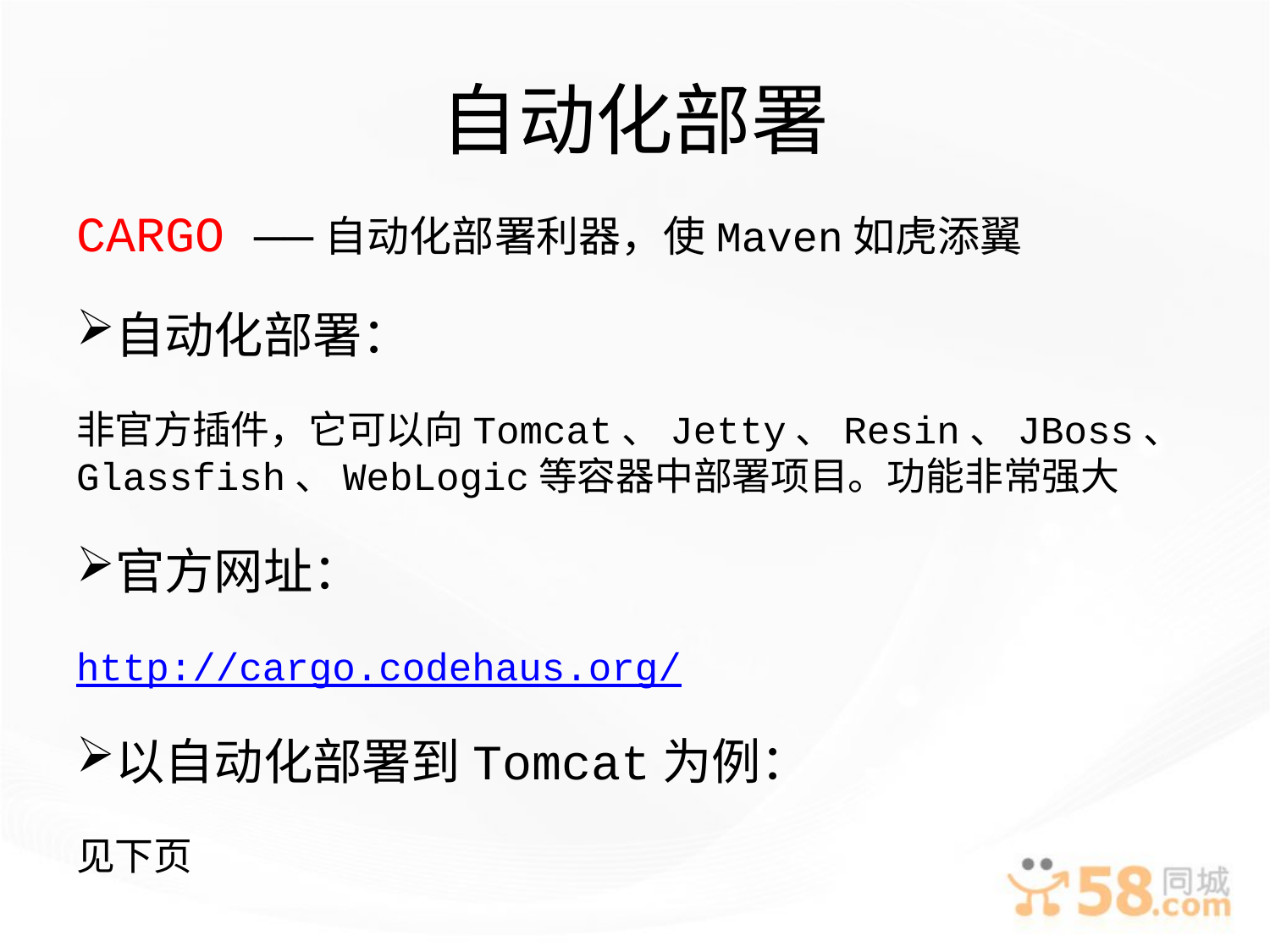

# 自动化部署
CARGO ——自动化部署利器，使Maven如虎添翼
自动化部署：
非官方插件，它可以向Tomcat、Jetty、Resin、JBoss、Glassfish、WebLogic等容器中部署项目。功能非常强大
官方网址：
http://cargo.codehaus.org/
以自动化部署到Tomcat为例：
见下页